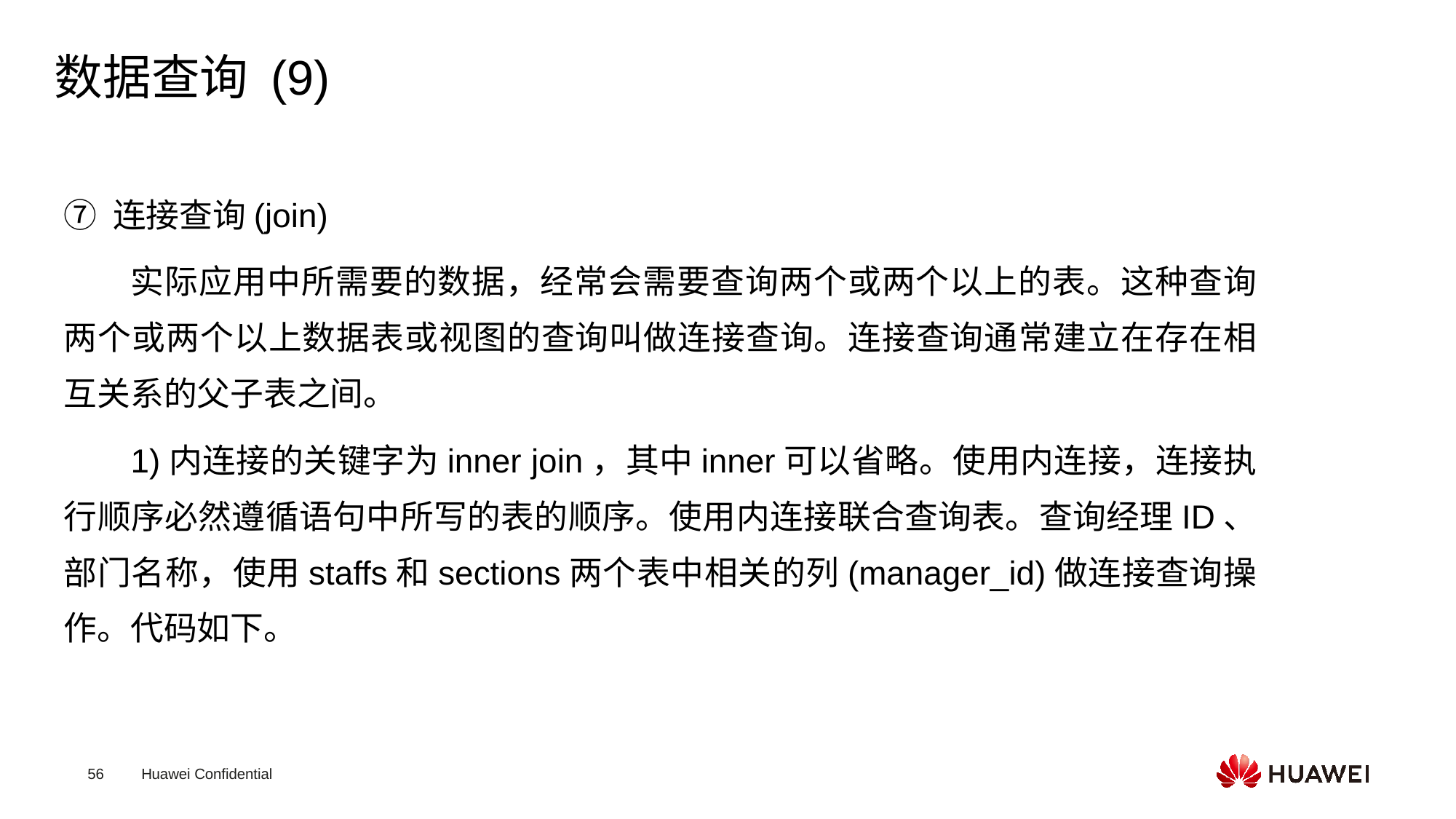

# 数据查询 (9)
⑦ 连接查询(join)
实际应用中所需要的数据，经常会需要查询两个或两个以上的表。这种查询两个或两个以上数据表或视图的查询叫做连接查询。连接查询通常建立在存在相互关系的父子表之间。
1)内连接的关键字为inner join，其中inner可以省略。使用内连接，连接执行顺序必然遵循语句中所写的表的顺序。使用内连接联合查询表。查询经理ID、部门名称，使用staffs和sections两个表中相关的列(manager_id)做连接查询操作。代码如下。